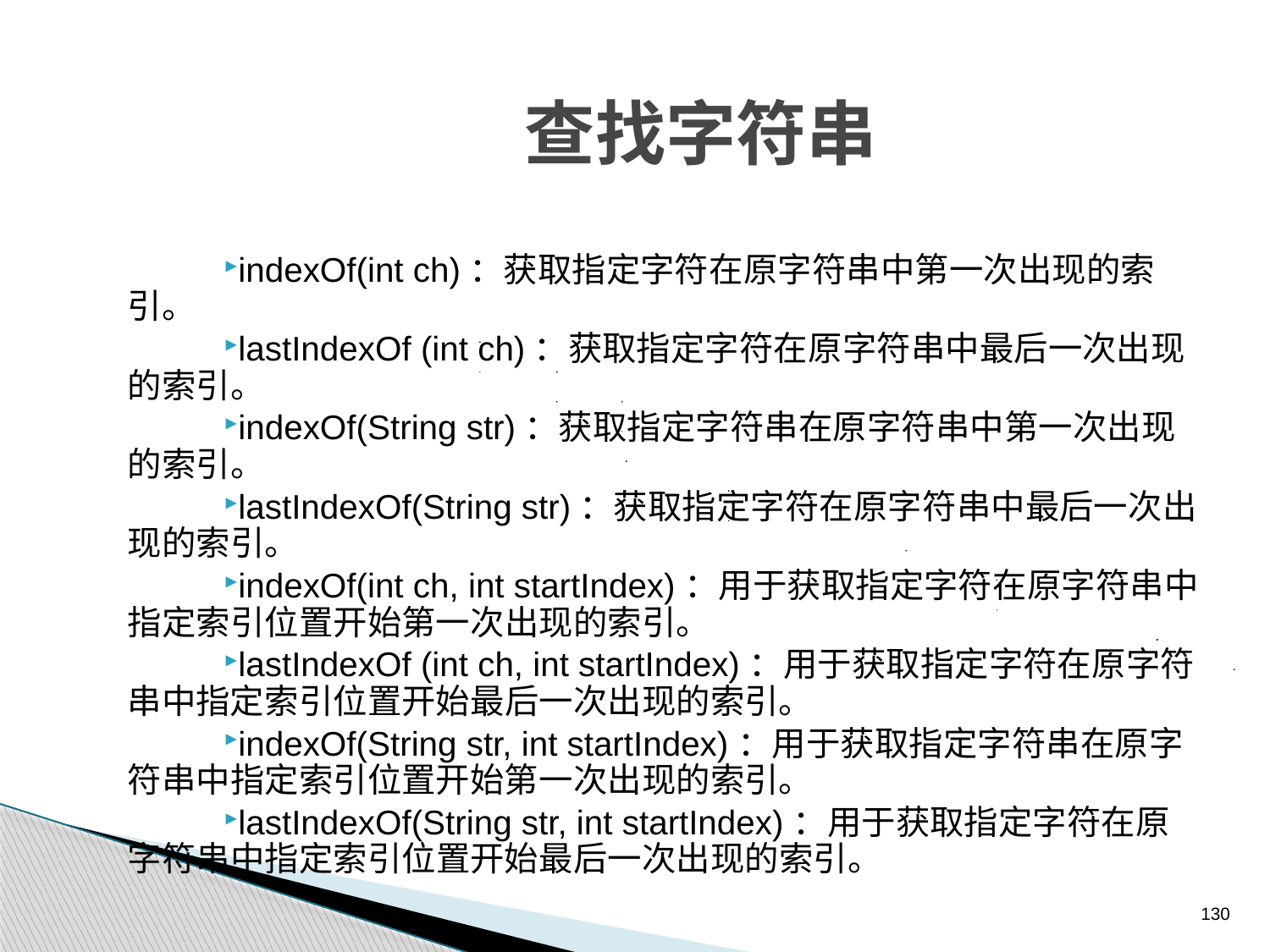

# 查找字符串

indexOf(int ch)：获取指定字符在原字符串中第一次出现的索引。
lastIndexOf (int ch)：获取指定字符在原字符串中最后一次出现的索引。
indexOf(String str)：获取指定字符串在原字符串中第一次出现的索引。
lastIndexOf(String str)：获取指定字符在原字符串中最后一次出现的索引。
indexOf(int ch, int startIndex)：用于获取指定字符在原字符串中指定索引位置开始第一次出现的索引。
lastIndexOf (int ch, int startIndex)：用于获取指定字符在原字符串中指定索引位置开始最后一次出现的索引。
indexOf(String str, int startIndex)：用于获取指定字符串在原字符串中指定索引位置开始第一次出现的索引。
lastIndexOf(String str, int startIndex)：用于获取指定字符在原字符串中指定索引位置开始最后一次出现的索引。

130